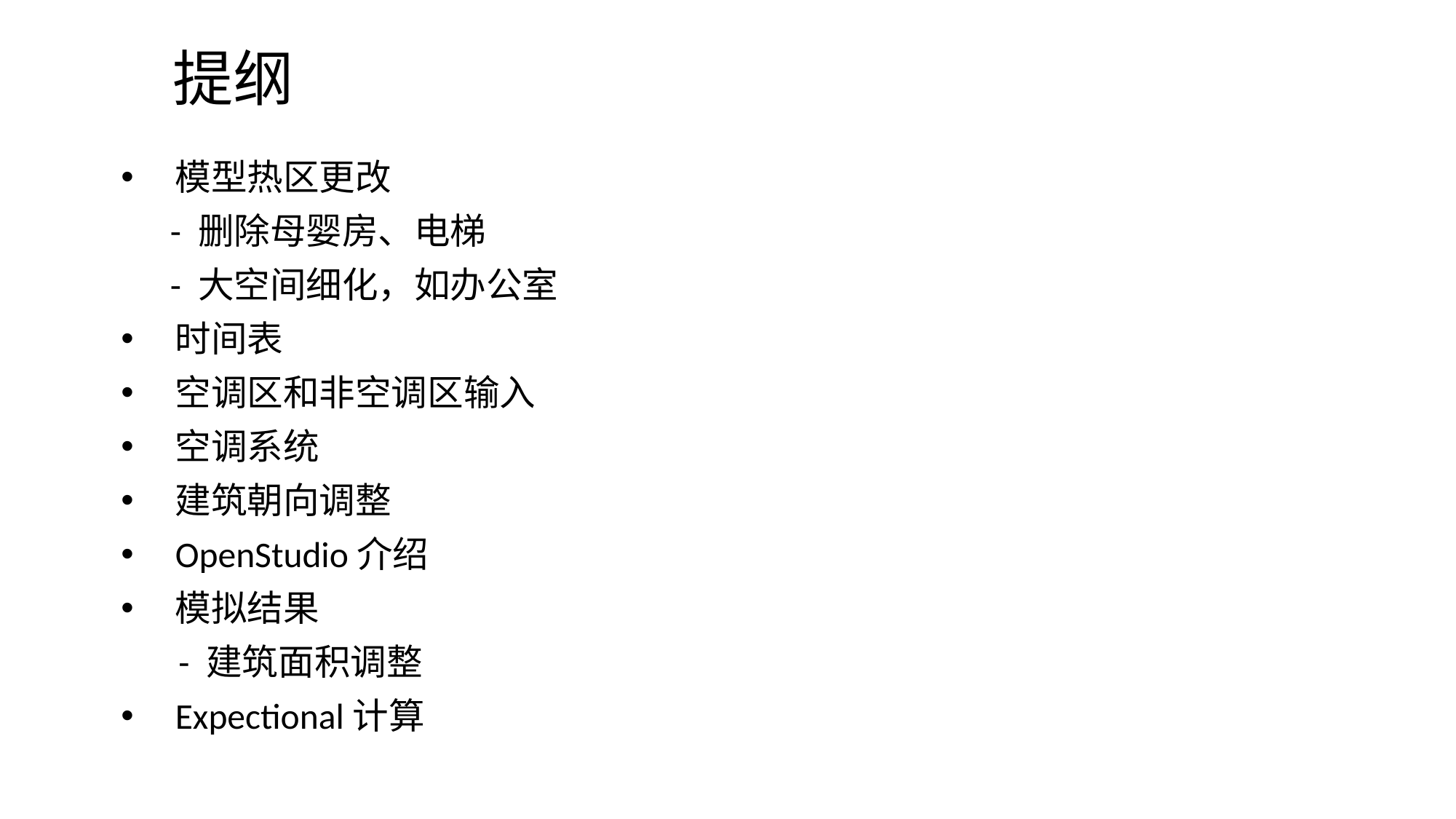

# 提纲
模型热区更改
      - 删除母婴房、电梯
      - 大空间细化，如办公室
时间表
空调区和非空调区输入
空调系统
建筑朝向调整
OpenStudio介绍
模拟结果
       - 建筑面积调整
Expectional计算